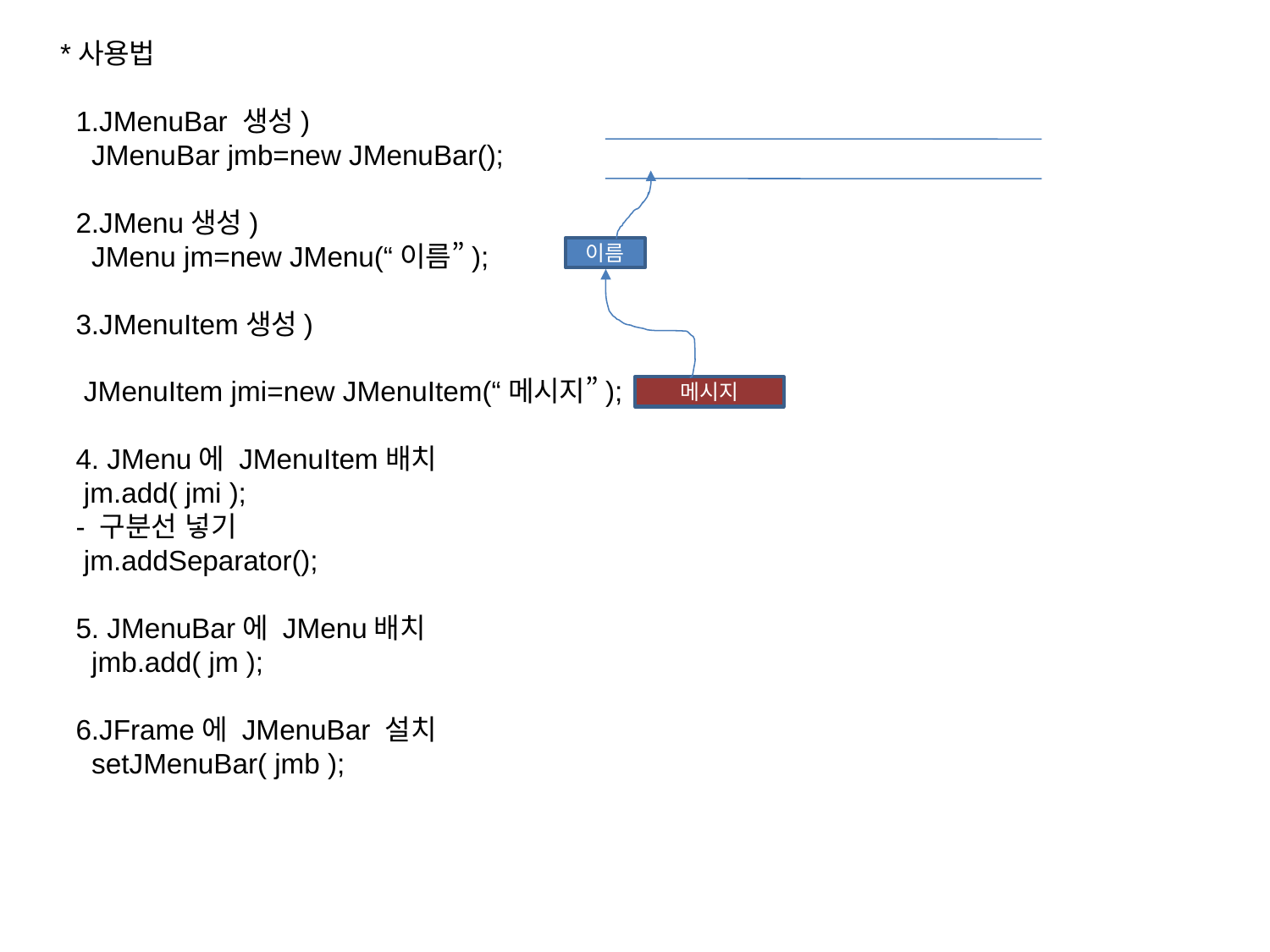

*사용법

  1.JMenuBar 생성)
    JMenuBar jmb=new JMenuBar();

  2.JMenu생성)
    JMenu jm=new JMenu(“이름”);

  3.JMenuItem생성)

   JMenuItem jmi=new JMenuItem(“메시지”);

  4. JMenu에 JMenuItem배치
   jm.add( jmi );
  - 구분선 넣기
   jm.addSeparator();

  5. JMenuBar에 JMenu배치
    jmb.add( jm );

  6.JFrame에 JMenuBar 설치
    setJMenuBar( jmb );

이름

메시지